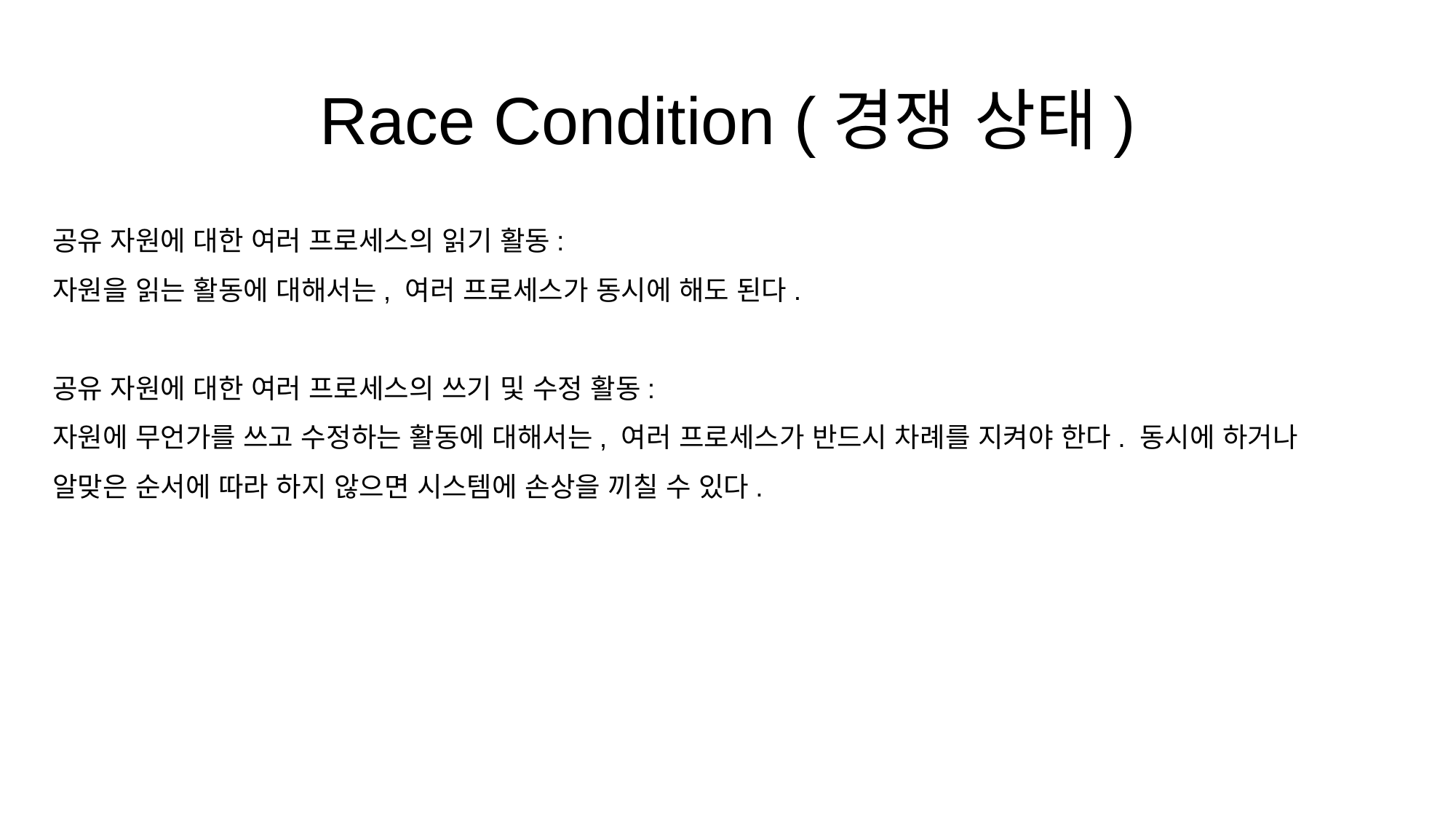

# Race Condition (경쟁 상태)
공유 자원에 대한 여러 프로세스의 읽기 활동:
자원을 읽는 활동에 대해서는, 여러 프로세스가 동시에 해도 된다.

공유 자원에 대한 여러 프로세스의 쓰기 및 수정 활동:
자원에 무언가를 쓰고 수정하는 활동에 대해서는, 여러 프로세스가 반드시 차례를 지켜야 한다. 동시에 하거나 알맞은 순서에 따라 하지 않으면 시스템에 손상을 끼칠 수 있다.